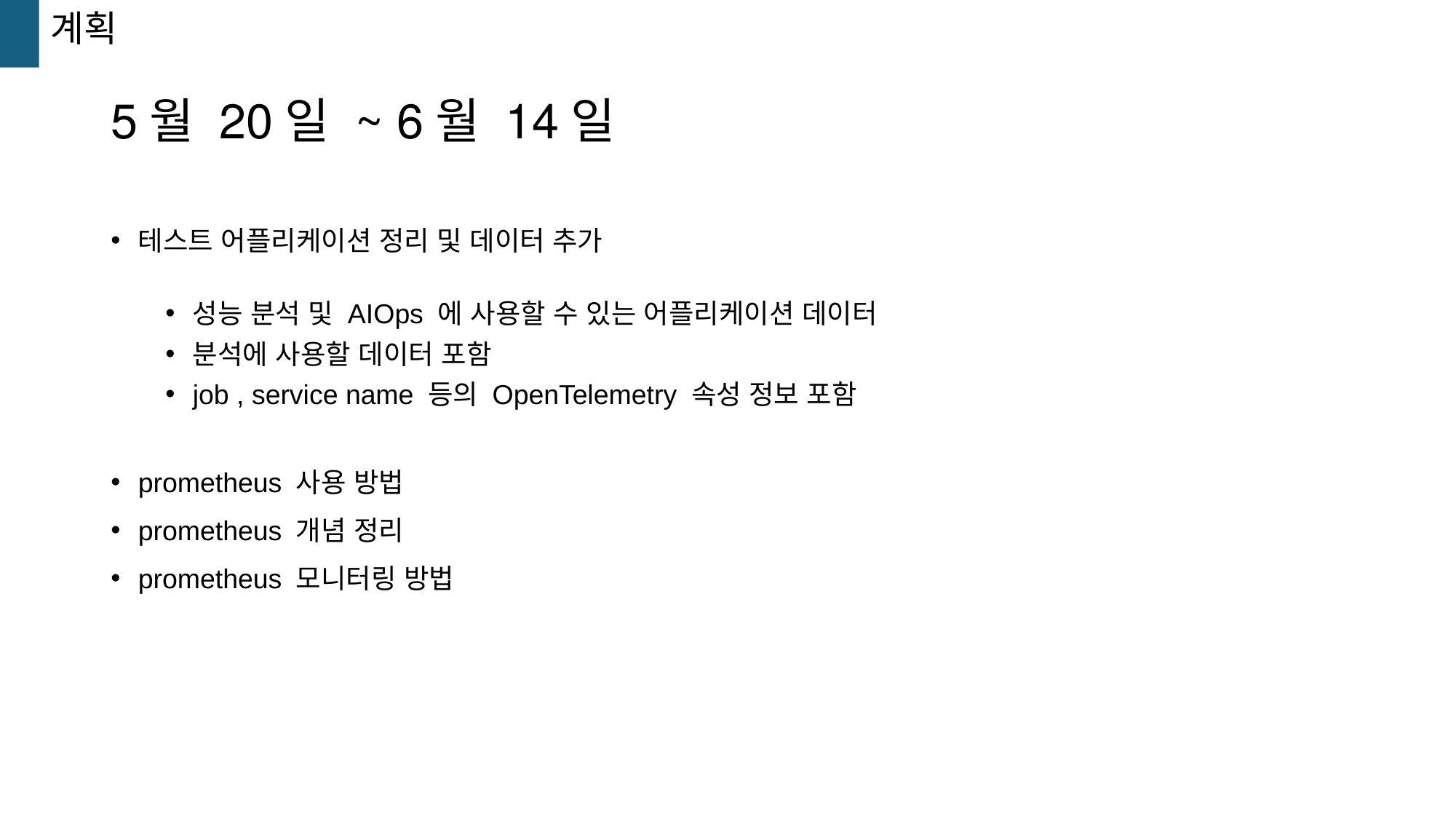

계획
# 5월 20일 ~ 6월 14일
테스트 어플리케이션 정리 및 데이터 추가
성능 분석 및 AIOps 에 사용할 수 있는 어플리케이션 데이터
분석에 사용할 데이터 포함
job , service name 등의 OpenTelemetry 속성 정보 포함

prometheus 사용 방법
prometheus 개념 정리
prometheus 모니터링 방법